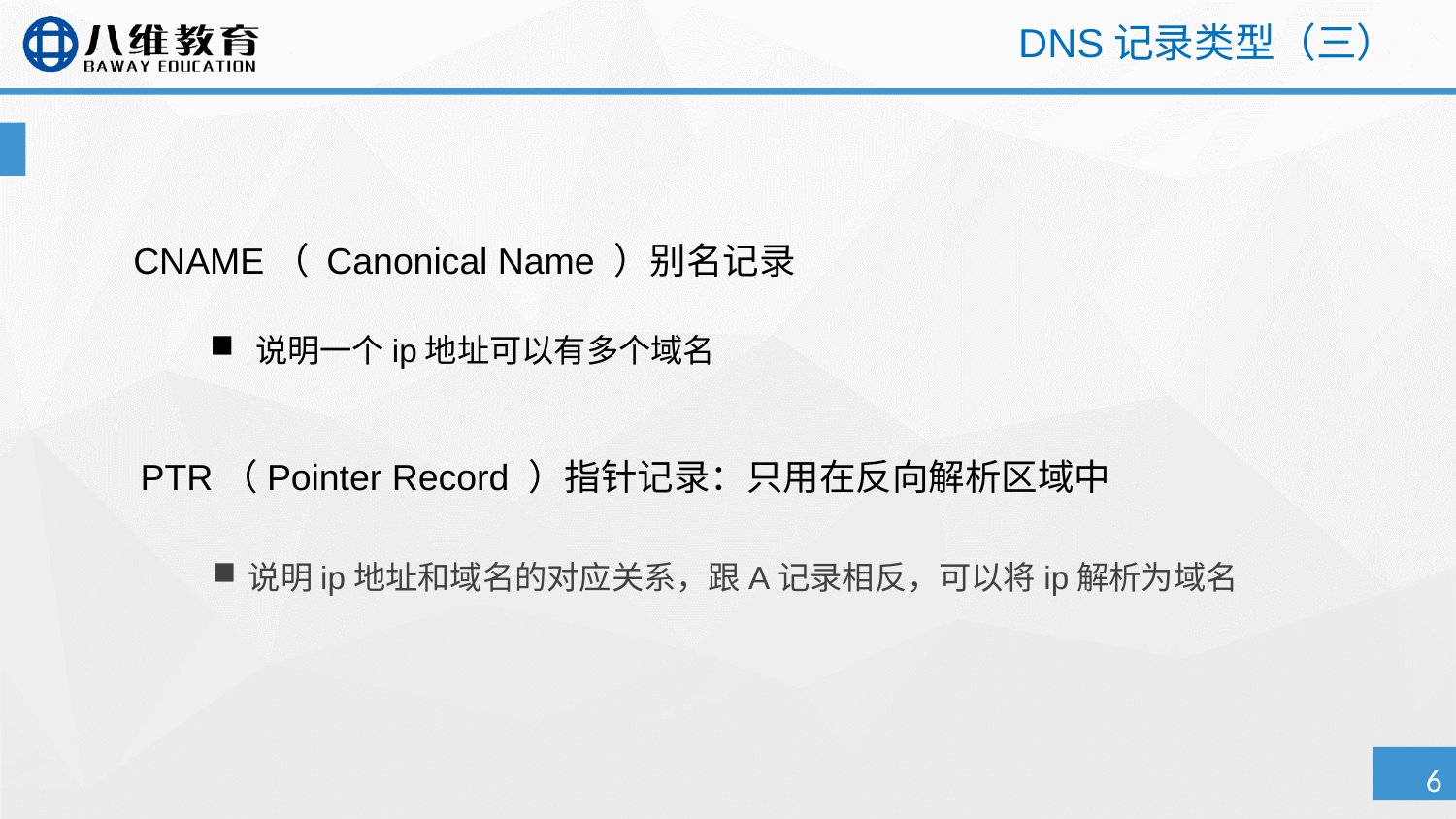

# DNS记录类型（三）
CNAME（ Canonical Name ）别名记录

说明一个ip地址可以有多个域名
PTR（Pointer Record ）指针记录：只用在反向解析区域中
说明ip地址和域名的对应关系，跟A记录相反，可以将ip解析为域名